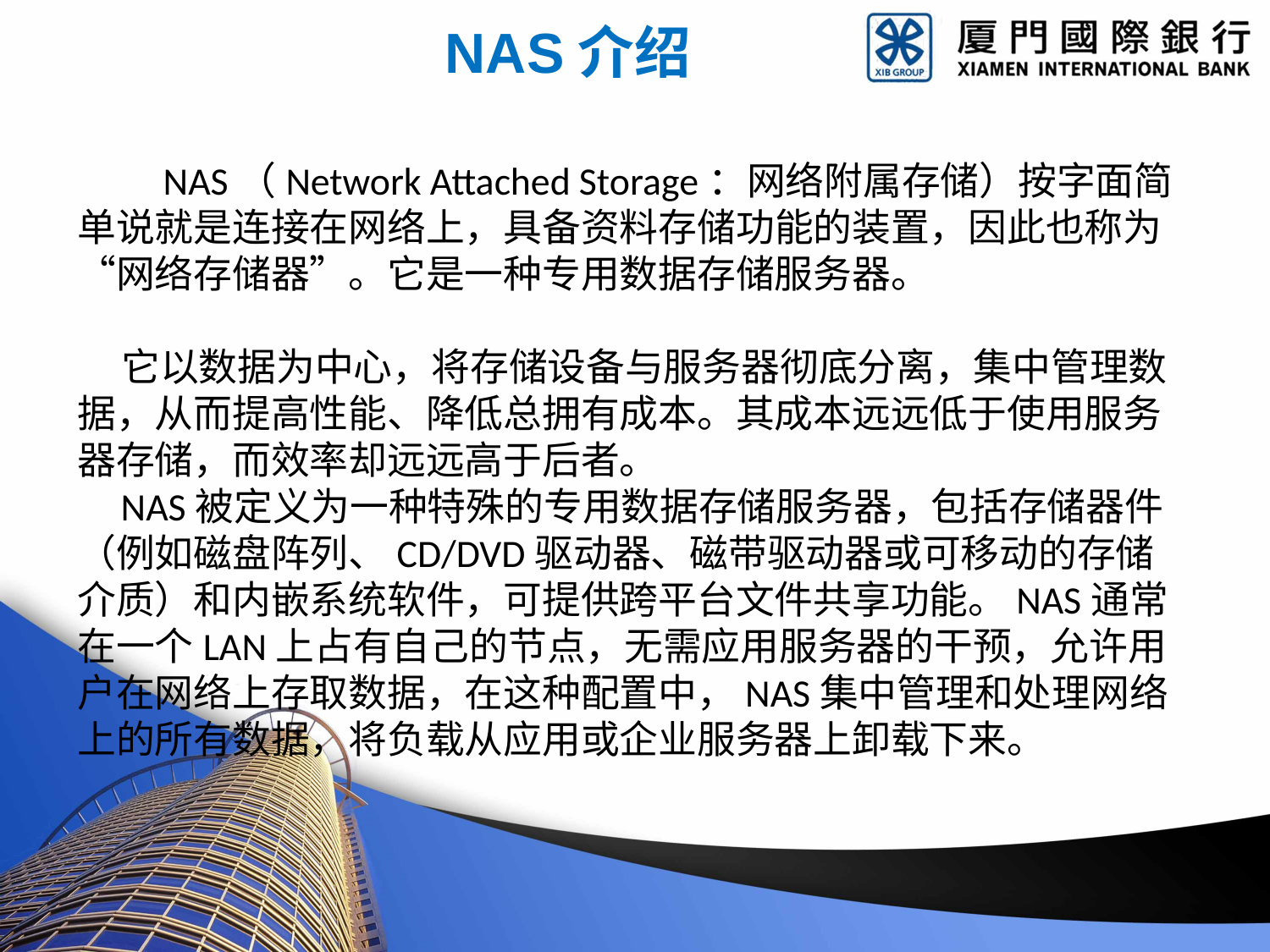

NAS介绍
         NAS（Network Attached Storage：网络附属存储）按字面简单说就是连接在网络上，具备资料存储功能的装置，因此也称为“网络存储器”。它是一种专用数据存储服务器。
    它以数据为中心，将存储设备与服务器彻底分离，集中管理数据，从而提高性能、降低总拥有成本。其成本远远低于使用服务器存储，而效率却远远高于后者。
     NAS被定义为一种特殊的专用数据存储服务器，包括存储器件（例如磁盘阵列、CD/DVD驱动器、磁带驱动器或可移动的存储介质）和内嵌系统软件，可提供跨平台文件共享功能。NAS通常在一个LAN上占有自己的节点，无需应用服务器的干预，允许用户在网络上存取数据，在这种配置中，NAS集中管理和处理网络上的所有数据，将负载从应用或企业服务器上卸载下来。